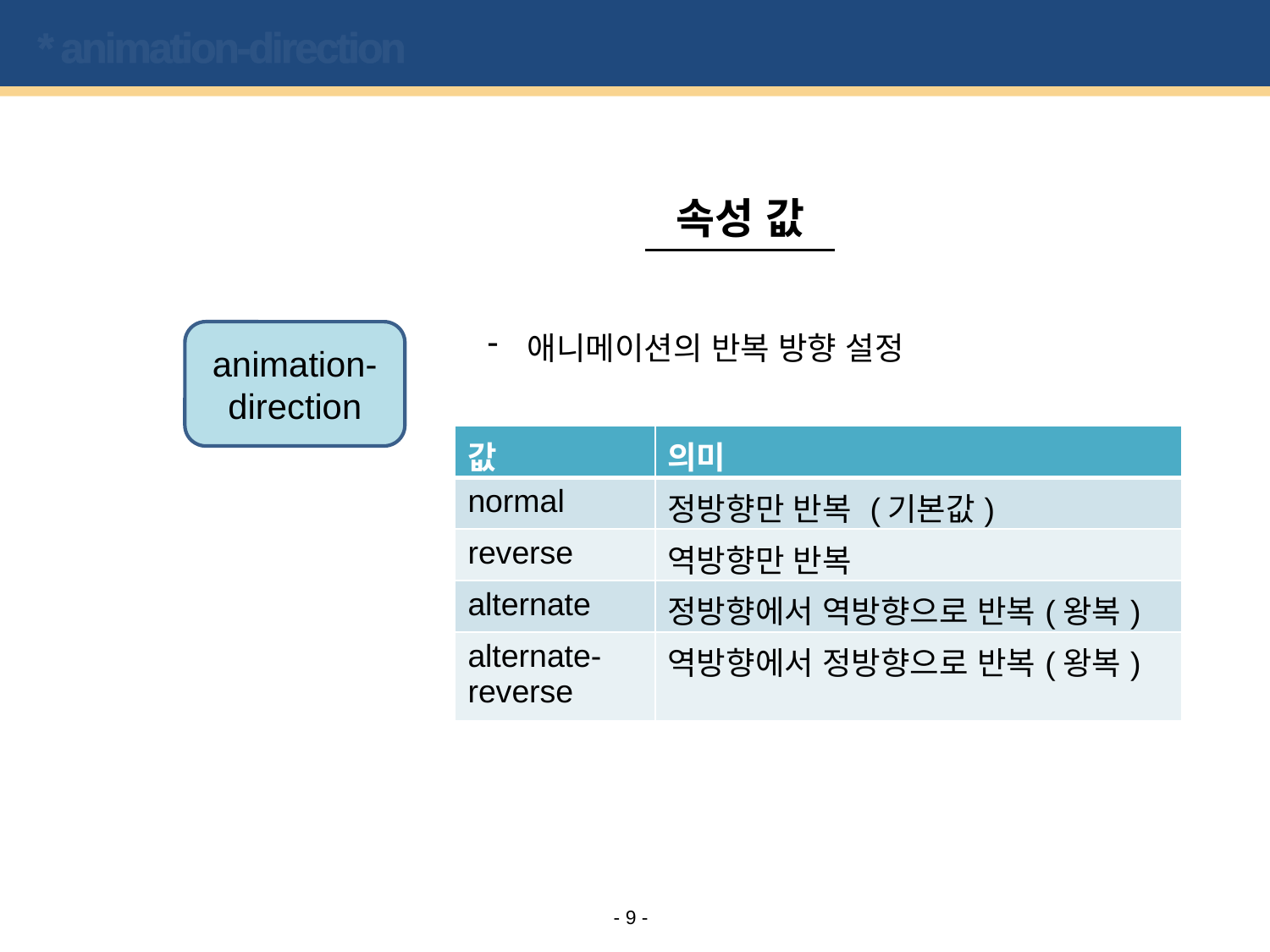

# * animation-direction
속성 값
animation-direction
애니메이션의 반복 방향 설정
| 값 | 의미 |
| --- | --- |
| normal | 정방향만 반복 (기본값) |
| reverse | 역방향만 반복 |
| alternate | 정방향에서 역방향으로 반복(왕복) |
| alternate-reverse | 역방향에서 정방향으로 반복(왕복) |